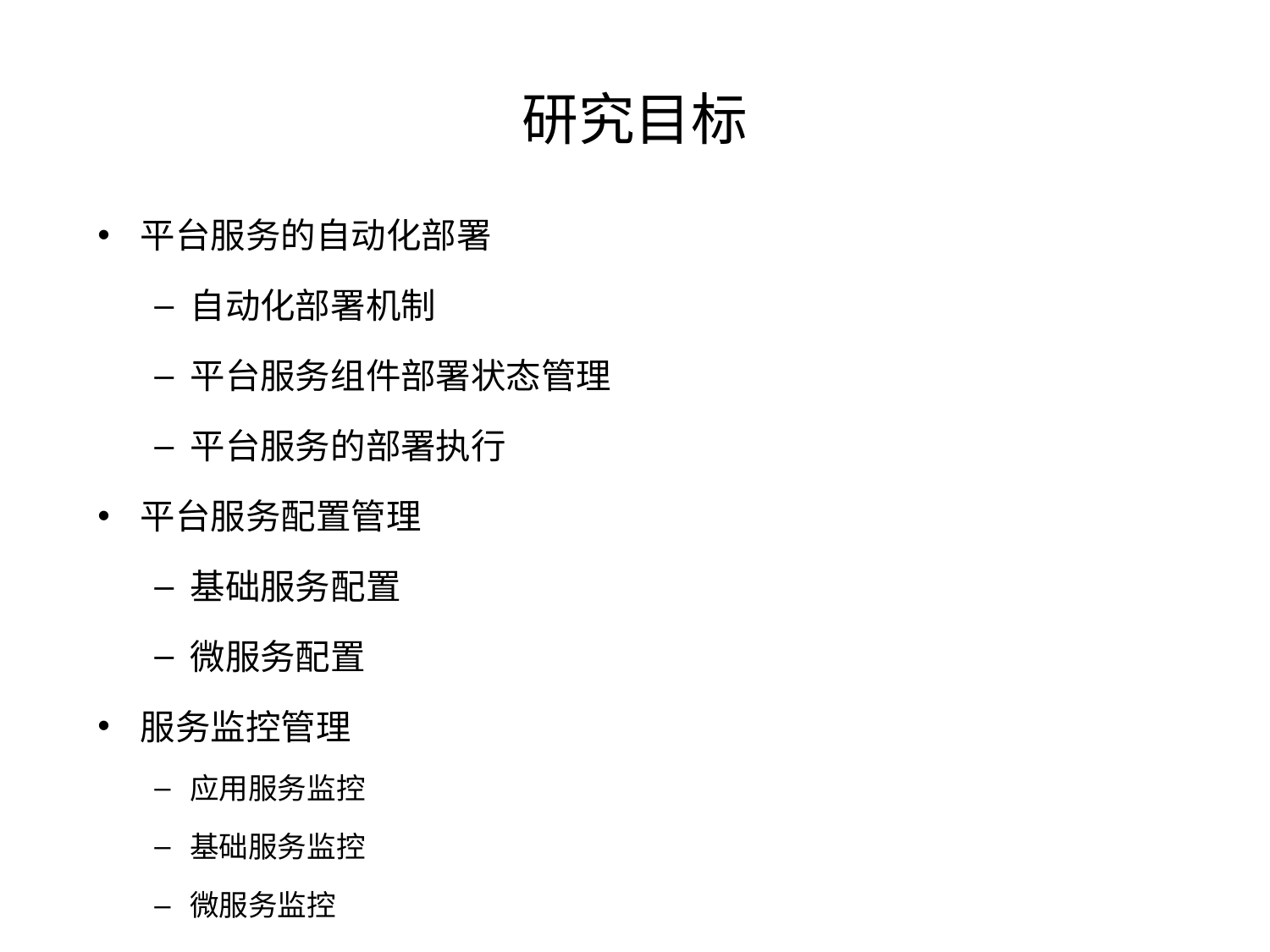

# 研究目标
平台服务的自动化部署
自动化部署机制
平台服务组件部署状态管理
平台服务的部署执行
平台服务配置管理
基础服务配置
微服务配置
服务监控管理
应用服务监控
基础服务监控
微服务监控